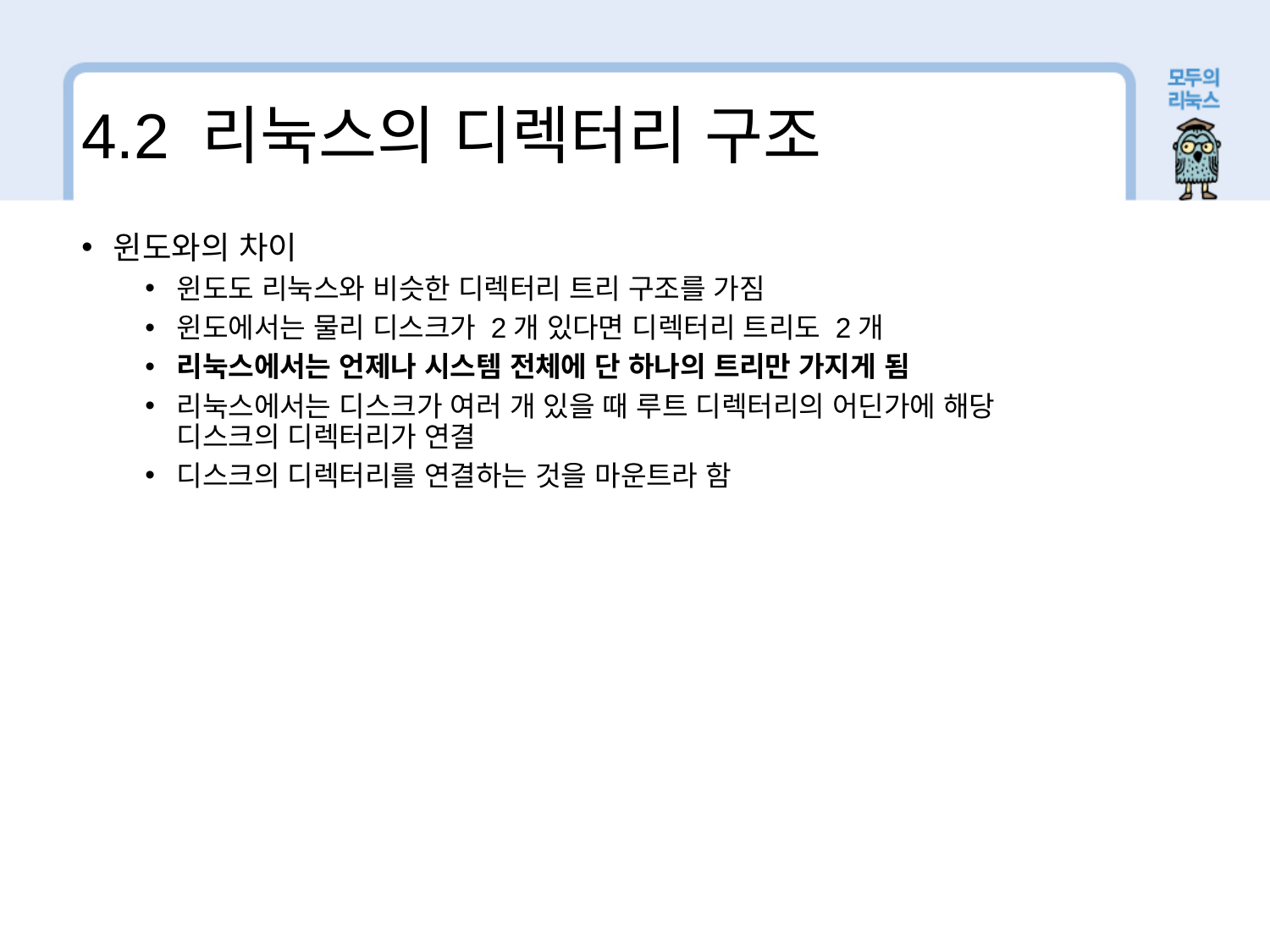

4.2 리눅스의 디렉터리 구조
윈도와의 차이
윈도도 리눅스와 비슷한 디렉터리 트리 구조를 가짐
윈도에서는 물리 디스크가 2개 있다면 디렉터리 트리도 2개
리눅스에서는 언제나 시스템 전체에 단 하나의 트리만 가지게 됨
리눅스에서는 디스크가 여러 개 있을 때 루트 디렉터리의 어딘가에 해당 디스크의 디렉터리가 연결
디스크의 디렉터리를 연결하는 것을 마운트라 함